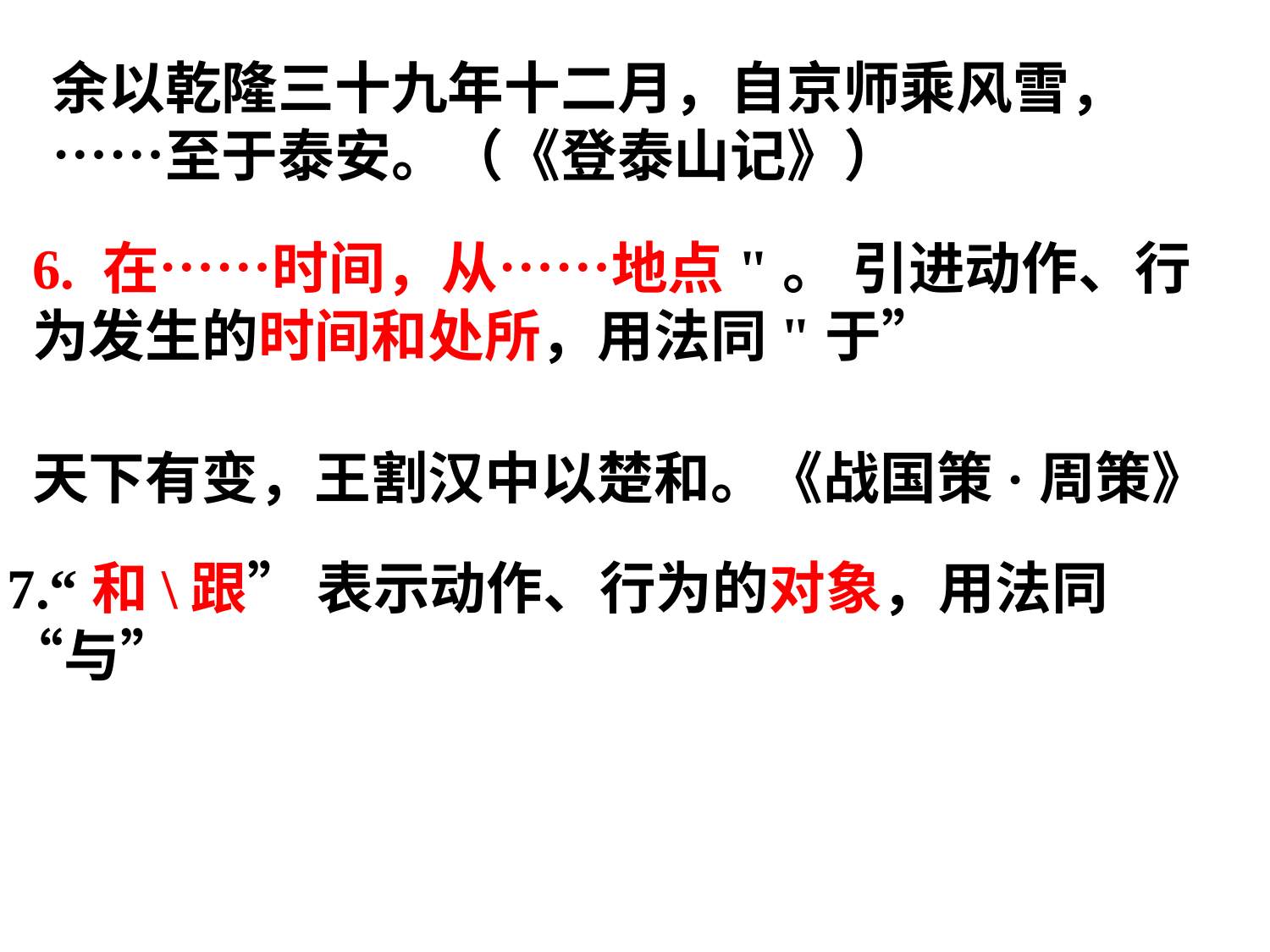

余以乾隆三十九年十二月，自京师乘风雪，……至于泰安。（《登泰山记》）
6. 在……时间，从……地点"。 引进动作、行为发生的时间和处所，用法同"于”
天下有变，王割汉中以楚和。《战国策·周策》
7.“和\跟” 表示动作、行为的对象，用法同“与”